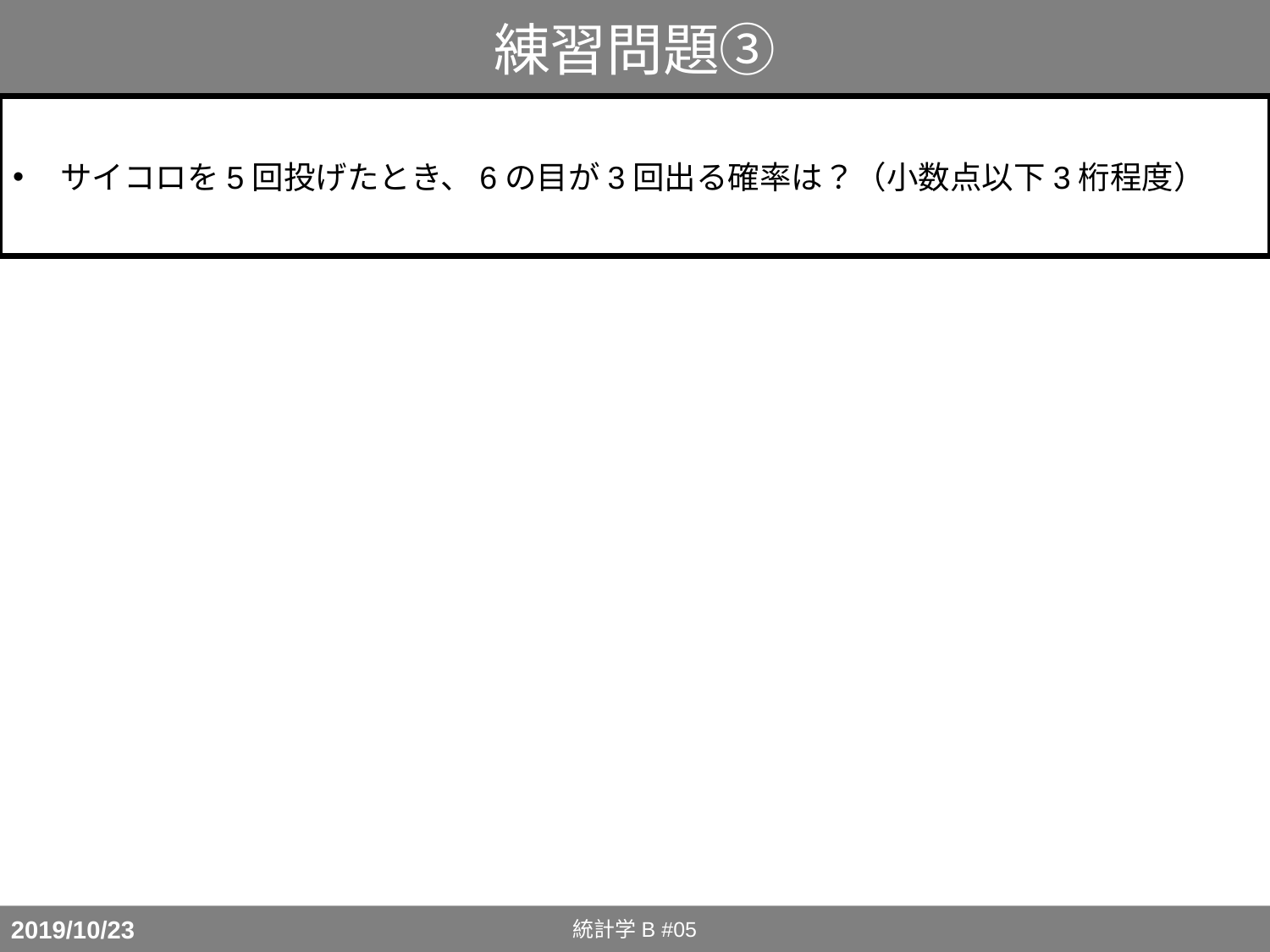

# 練習問題③
サイコロを5回投げたとき、6の目が3回出る確率は？（小数点以下3桁程度）
統計学B #05
2019/10/23